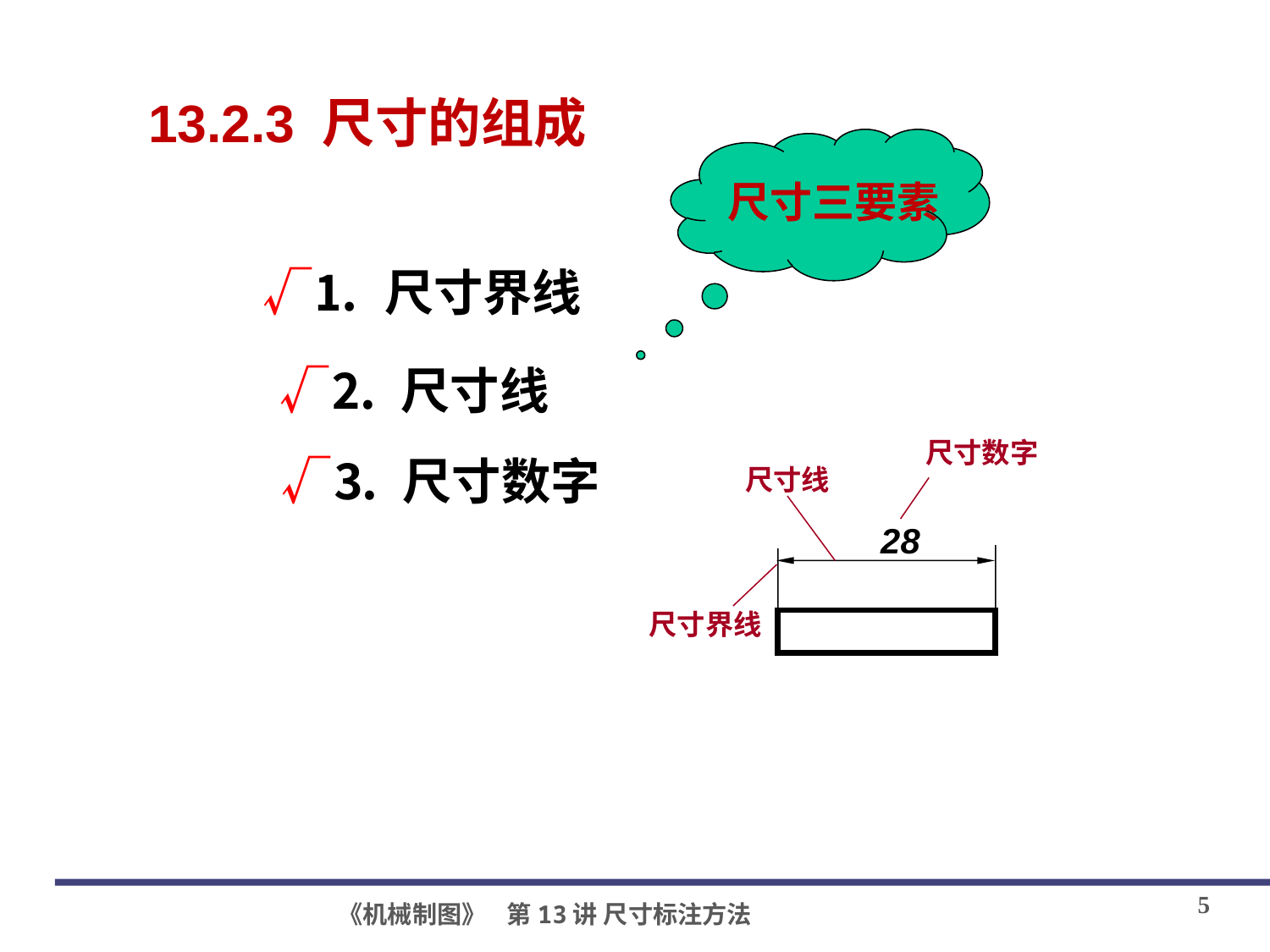

13.2.3 尺寸的组成
尺寸三要素
√⒈ 尺寸界线
√⒉ 尺寸线
尺寸数字
√⒊ 尺寸数字
尺寸线

28

尺寸界线

5